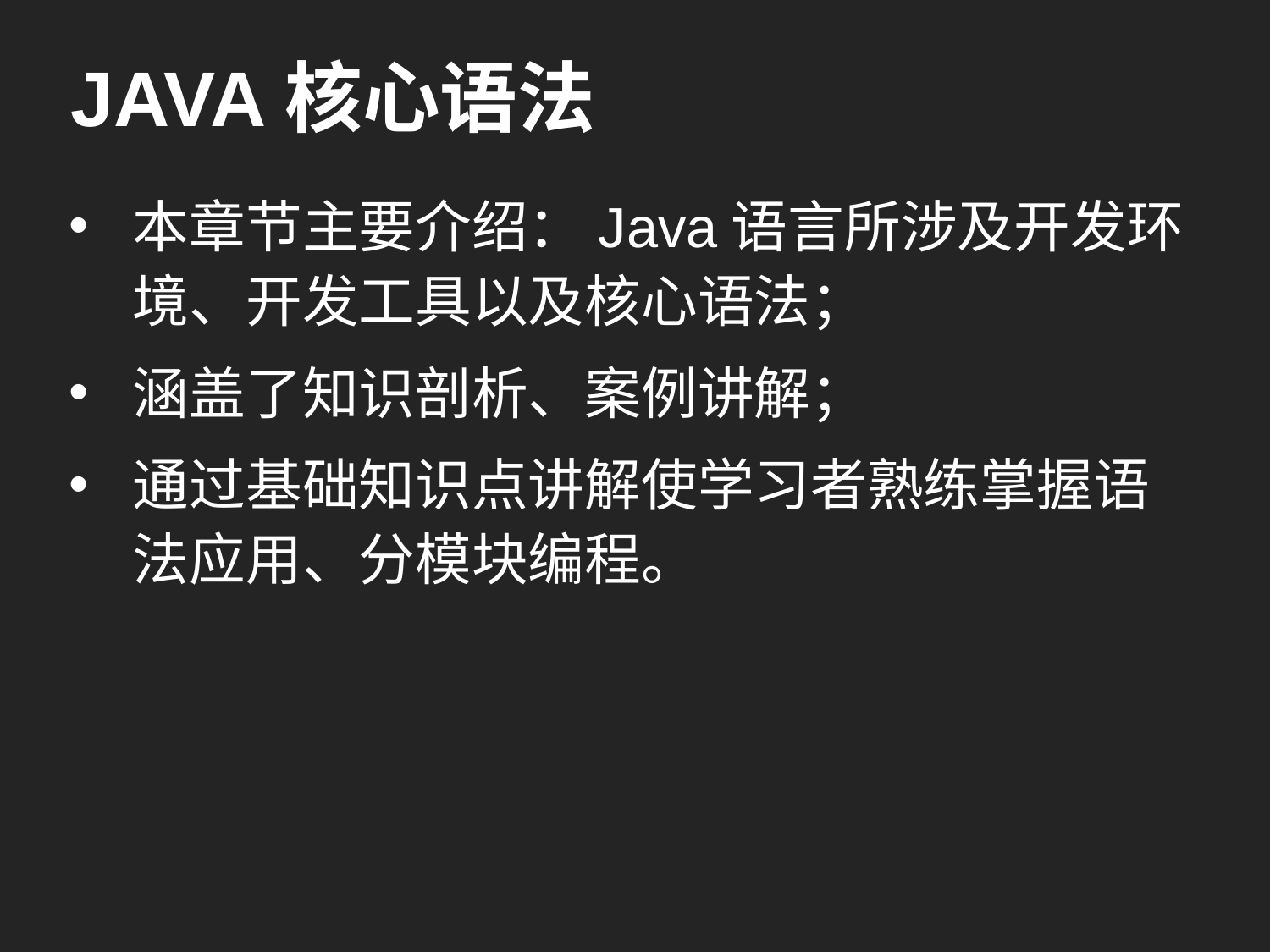

# JAVA核心语法
本章节主要介绍：Java语言所涉及开发环境、开发工具以及核心语法；
涵盖了知识剖析、案例讲解；
通过基础知识点讲解使学习者熟练掌握语法应用、分模块编程。